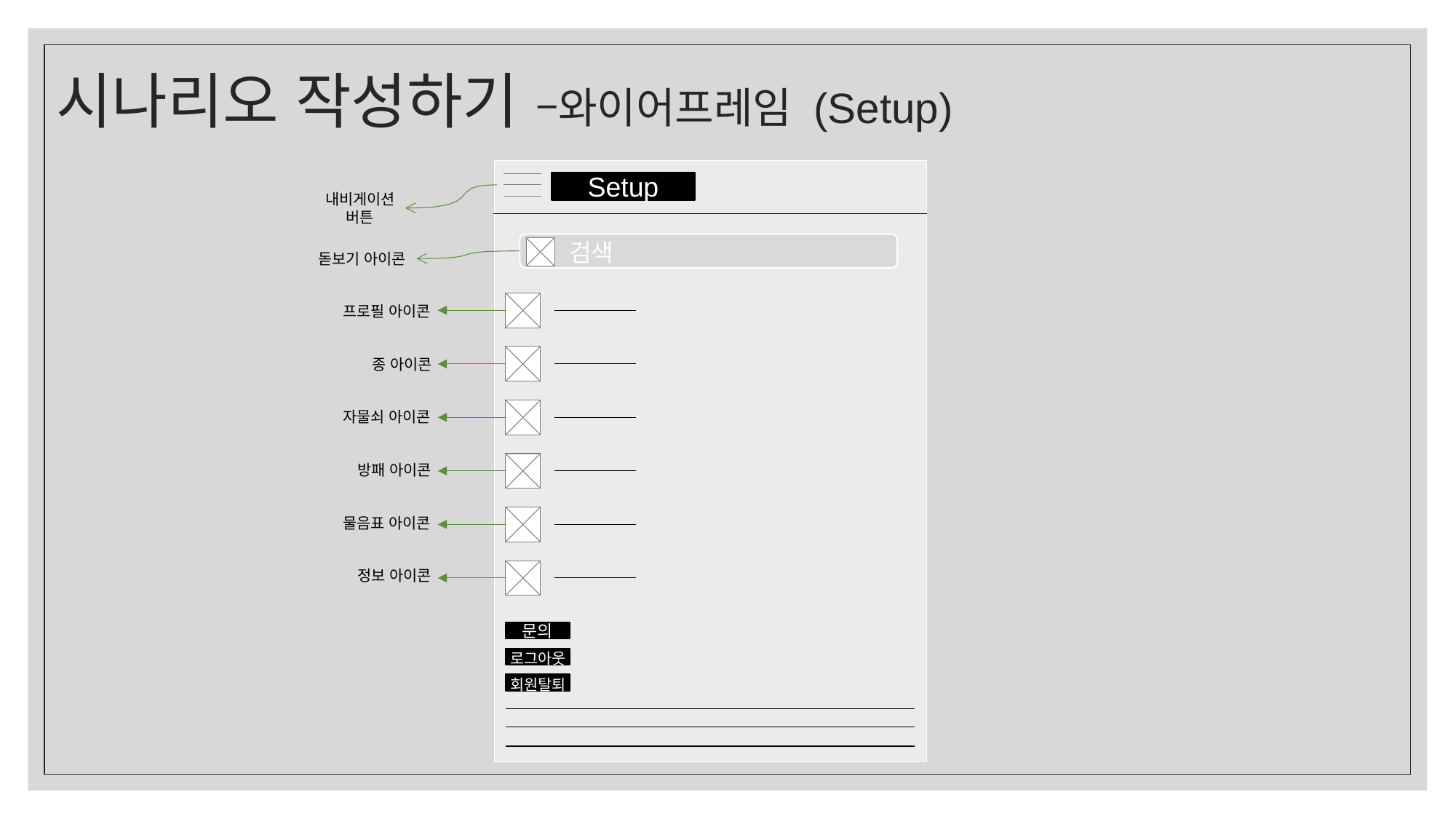

# 시나리오 작성하기 –와이어프레임 (Setup)

Setup
내비게이션
버튼
    검색

돋보기 아이콘

프로필 아이콘

종 아이콘

자물쇠 아이콘

방패 아이콘

물음표 아이콘

정보 아이콘
문의
로그아웃

회원탈퇴